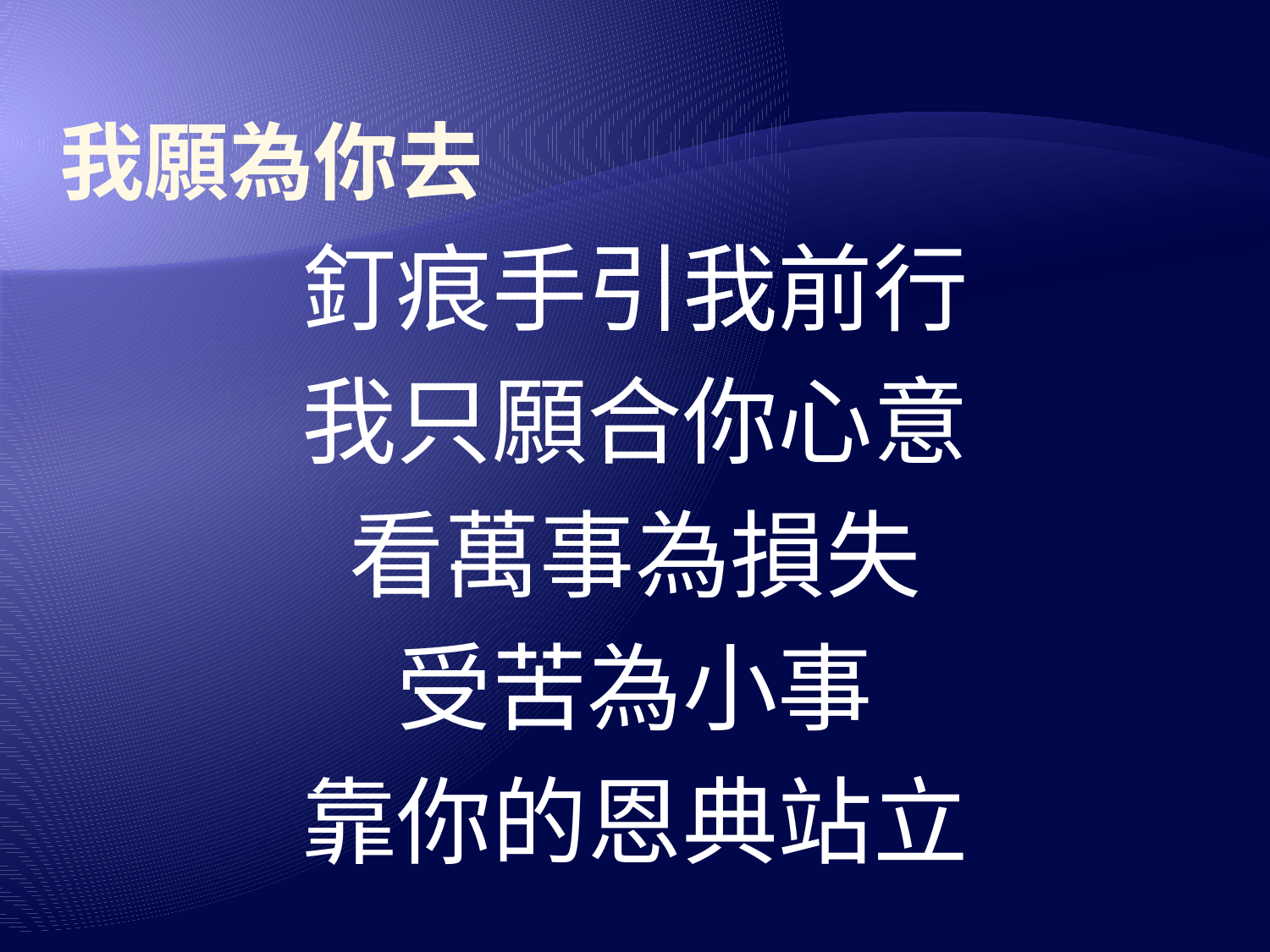

# 我願為你去
釘痕手引我前行
我只願合你心意
看萬事為損失
受苦為小事
靠你的恩典站立